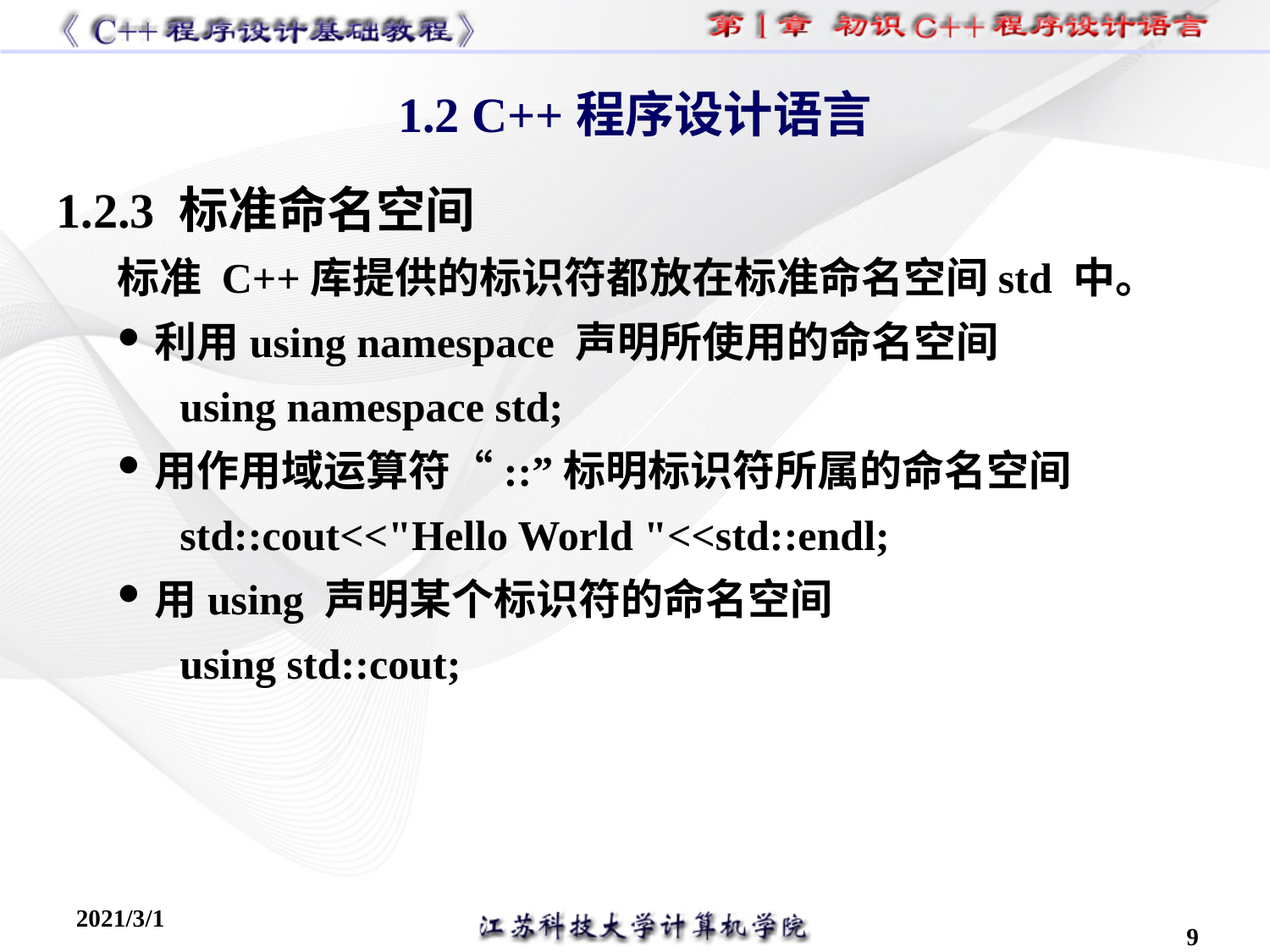

1.2 C++程序设计语言
1.2.3 标准命名空间
标准 C++库提供的标识符都放在标准命名空间std 中。
利用using namespace 声明所使用的命名空间
using namespace std;
用作用域运算符“::”标明标识符所属的命名空间
std::cout<<"Hello World "<<std::endl;
用using 声明某个标识符的命名空间
using std::cout;